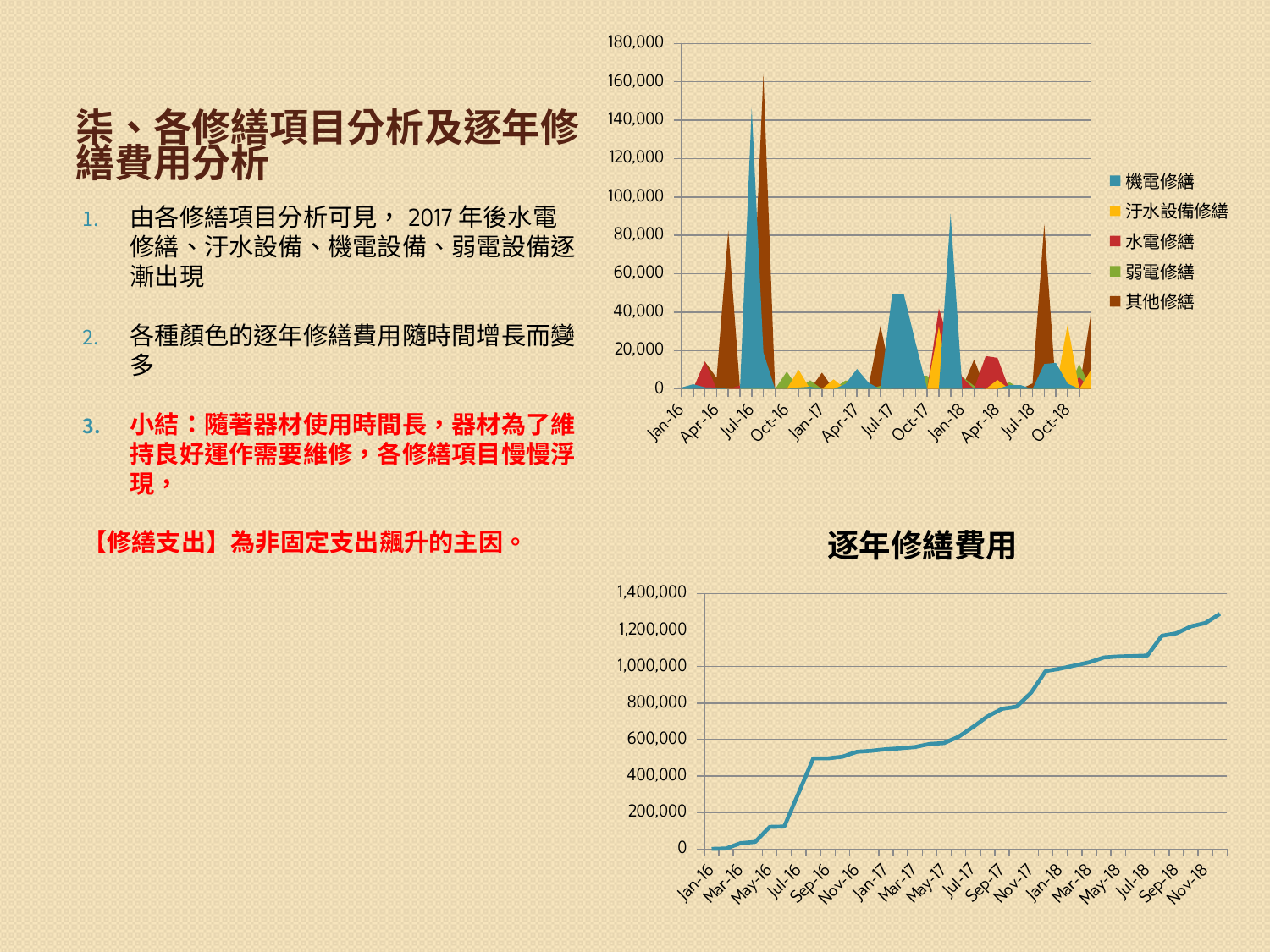

### Chart

| Category | 機電修繕 | 汙水設備修繕 | 水電修繕 | 弱電修繕 | 其他修繕 |
|---|---|---|---|---|---|
| 42370 | 735.0 | 0.0 | 0.0 | 0.0 | 0.0 |
| 42401 | 2468.0 | 0.0 | 0.0 | 0.0 | 0.0 |
| 42430 | 840.0 | 0.0 | 14300.0 | 0.0 | 14232.0 |
| 42461 | 630.0 | 0.0 | 0.0 | 0.0 | 5775.0 |
| 42491 | 0.0 | 0.0 | 0.0 | 0.0 | 82500.0 |
| 42522 | 0.0 | 0.0 | 1800.0 | 0.0 | 0.0 |
| 42552 | 146459.0 | 14000.0 | 0.0 | 800.0 | 25000.0 |
| 42583 | 18991.0 | 0.0 | 0.0 | 4200.0 | 164030.0 |
| 42614 | 0.0 | 0.0 | 0.0 | 0.0 | 0.0 |
| 42644 | 0.0 | 0.0 | 0.0 | 9030.0 | 0.0 |
| 42675 | 735.0 | 10080.0 | 8200.0 | 0.0 | 8000.0 |
| 42705 | 1155.0 | 0.0 | 0.0 | 4500.0 | 0.0 |
| 42736 | 0.0 | 0.0 | 0.0 | 0.0 | 8500.0 |
| 42767 | 0.0 | 5000.0 | 0.0 | 0.0 | 0.0 |
| 42795 | 2521.0 | 0.0 | 0.0 | 4400.0 | 0.0 |
| 42826 | 10416.0 | 0.0 | 0.0 | 3600.0 | 2700.0 |
| 42856 | 3100.0 | 0.0 | 0.0 | 0.0 | 1800.0 |
| 42887 | 0.0 | 0.0 | 0.0 | 1600.0 | 33000.0 |
| 42917 | 49300.0 | 0.0 | 0.0 | 0.0 | 4312.0 |
| 42948 | 49300.0 | 0.0 | 5200.0 | 3600.0 | 0.0 |
| 42979 | 24200.0 | 0.0 | 0.0 | 6900.0 | 10500.0 |
| 43009 | 0.0 | 0.0 | 0.0 | 6800.0 | 5000.0 |
| 43040 | 0.0 | 32445.0 | 42000.0 | 800.0 | 1200.0 |
| 43070 | 91210.0 | 0.0 | 22000.0 | 800.0 | 4500.0 |
| 43101 | 0.0 | 0.0 | 6050.0 | 6300.0 | 800.0 |
| 43132 | 800.0 | 0.0 | 0.0 | 1600.0 | 15300.0 |
| 43160 | 0.0 | 0.0 | 17100.0 | 0.0 | 0.0 |
| 43191 | 0.0 | 4725.0 | 16200.0 | 0.0 | 5600.0 |
| 43221 | 2000.0 | 0.0 | 0.0 | 3600.0 | 0.0 |
| 43252 | 2000.0 | 0.0 | 0.0 | 0.0 | 0.0 |
| 43282 | 0.0 | 0.0 | 0.0 | 0.0 | 2880.0 |
| 43313 | 12990.0 | 0.0 | 0.0 | 9680.0 | 85750.0 |
| 43344 | 13600.0 | 0.0 | 0.0 | 0.0 | 0.0 |
| 43374 | 2800.0 | 33600.0 | 1200.0 | 0.0 | 0.0 |
| 43405 | 0.0 | 0.0 | 6050.0 | 12919.0 | 0.0 |
| 43435 | 0.0 | 10000.0 | 0.0 | 0.0 | 40000.0 |
# 柒、各修繕項目分析及逐年修繕費用分析
由各修繕項目分析可見，2017年後水電修繕、汙水設備、機電設備、弱電設備逐漸出現

各種顏色的逐年修繕費用隨時間增長而變多

小結：隨著器材使用時間長，器材為了維持良好運作需要維修，各修繕項目慢慢浮現，

【修繕支出】為非固定支出飆升的主因。

### Chart:

| Category | 逐年修繕費用 |
|---|---|
| 42370 | 735.0 |
| 42401 | 3203.0 |
| 42430 | 32575.0 |
| 42461 | 38980.0 |
| 42491 | 121480.0 |
| 42522 | 123280.0 |
| 42552 | 309539.0 |
| 42583 | 496760.0 |
| 42614 | 496760.0 |
| 42644 | 505790.0 |
| 42675 | 532805.0 |
| 42705 | 538460.0 |
| 42736 | 546960.0 |
| 42767 | 551960.0 |
| 42795 | 558881.0 |
| 42826 | 575597.0 |
| 42856 | 580497.0 |
| 42887 | 615097.0 |
| 42917 | 668709.0 |
| 42948 | 726809.0 |
| 42979 | 768409.0 |
| 43009 | 780209.0 |
| 43040 | 856654.0 |
| 43070 | 975164.0 |
| 43101 | 988314.0 |
| 43132 | 1006014.0 |
| 43160 | 1023114.0 |
| 43191 | 1049639.0 |
| 43221 | 1055239.0 |
| 43252 | 1057239.0 |
| 43282 | 1060119.0 |
| 43313 | 1168539.0 |
| 43344 | 1182139.0 |
| 43374 | 1219739.0 |
| 43405 | 1238708.0 |
| 43435 | 1288708.0 |